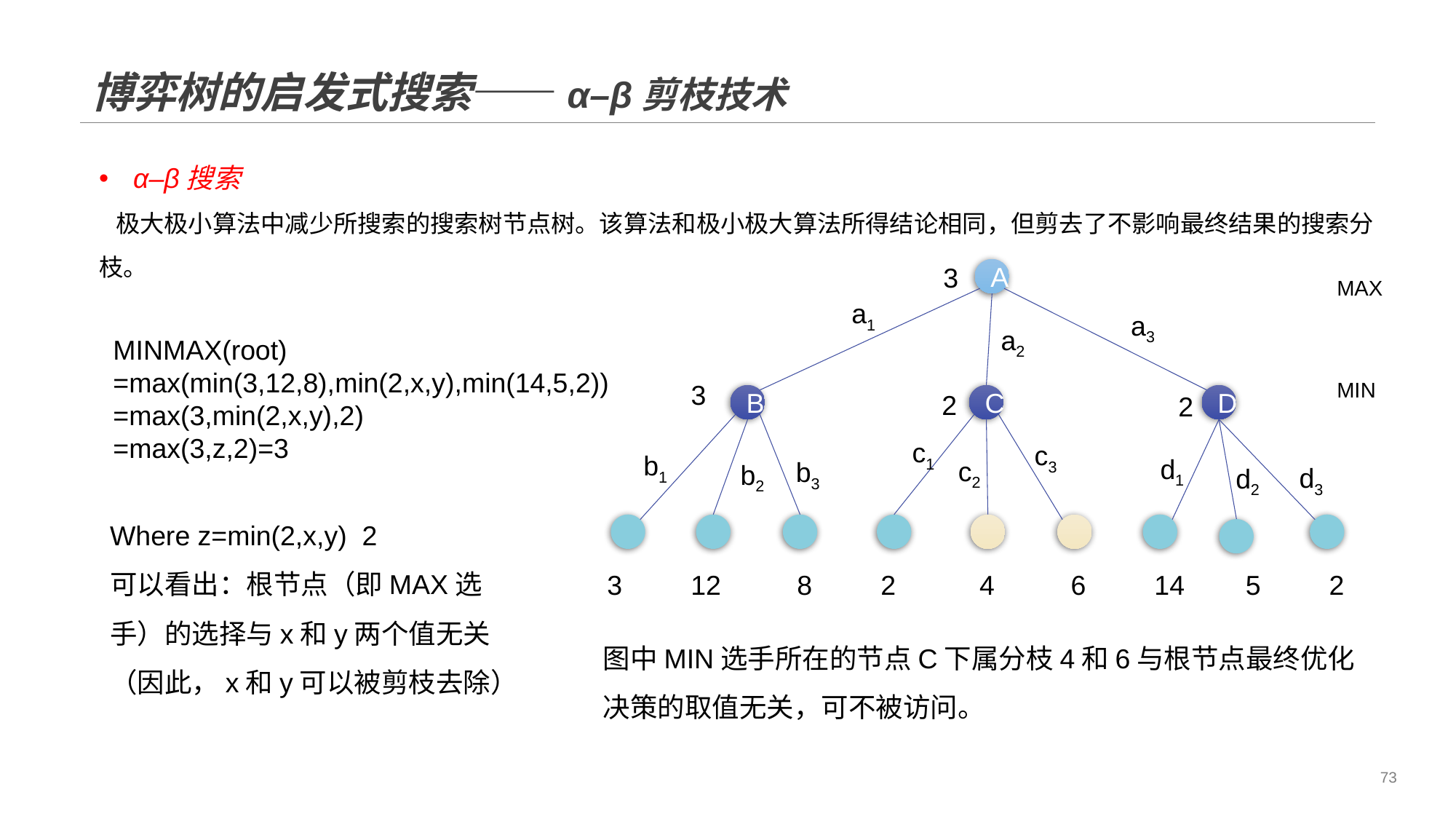

# 博弈树的启发式搜索——α–β剪枝技术

α–β搜索
  极大极小算法中减少所搜索的搜索树节点树。该算法和极小极大算法所得结论相同，但剪去了不影响最终结果的搜索分枝。
3
A
a1
a3
a2
3
2
2
B
C
D
c1
c3
b1
d1
c2
b3
b2
d3
d2

3         12          8         2           4          6         14        5         2
MAX
MIN
MINMAX(root)
=max(min(3,12,8),min(2,x,y),min(14,5,2))
=max(3,min(2,x,y),2)
=max(3,z,2)=3
Where z=min(2,x,y)  2
可以看出：根节点（即MAX选手）的选择与x和y两个值无关
（因此，x和y可以被剪枝去除）
图中MIN选手所在的节点C下属分枝4和6与根节点最终优化决策的取值无关，可不被访问。
73